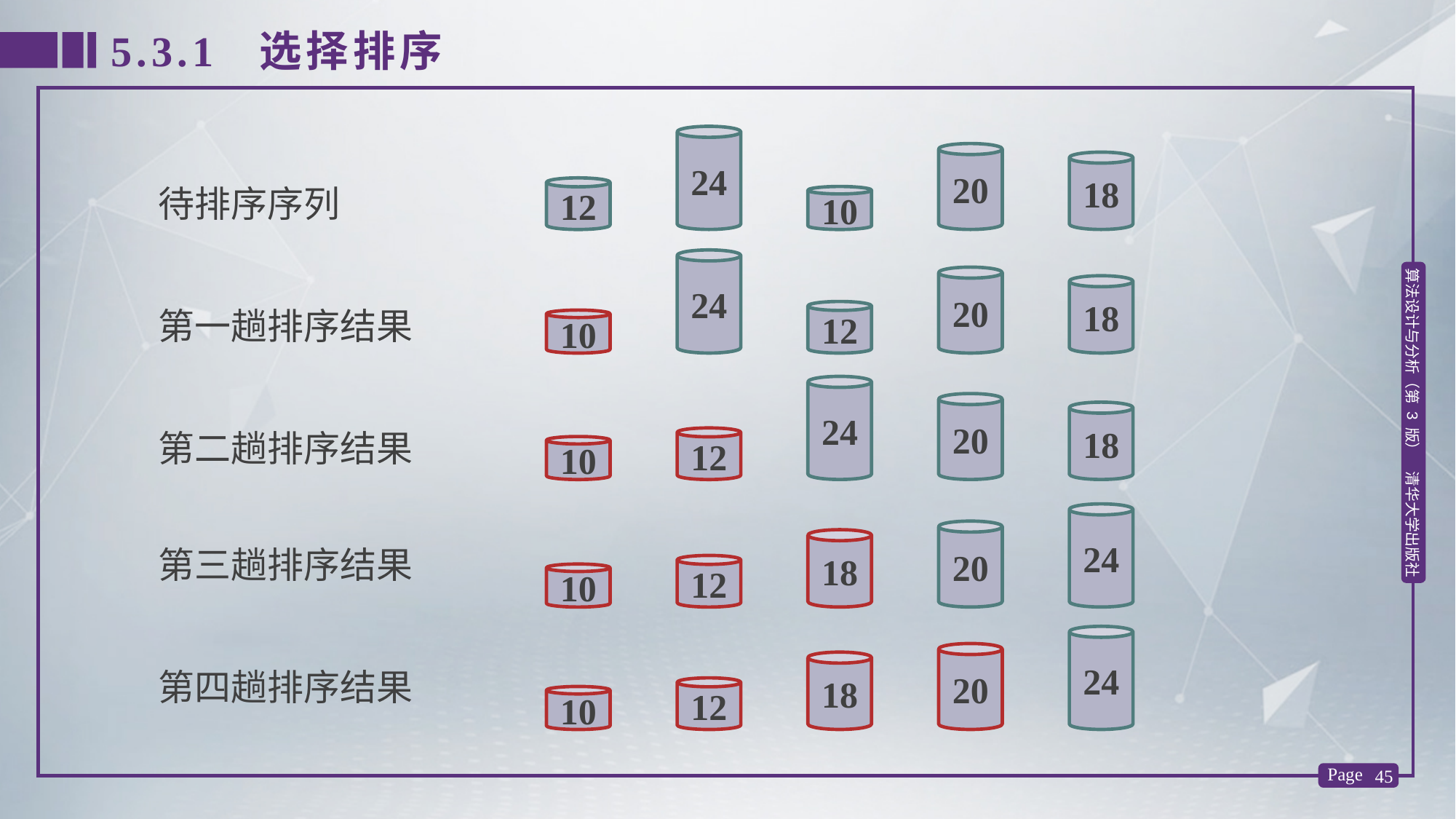

5.3.1  选择排序
24
20
18
待排序序列
12
10
24
20
18
第一趟排序结果
12
10
24
20
18
第二趟排序结果
12
10
24
20
18
第三趟排序结果
12
10
24
20
18
第四趟排序结果
12
10